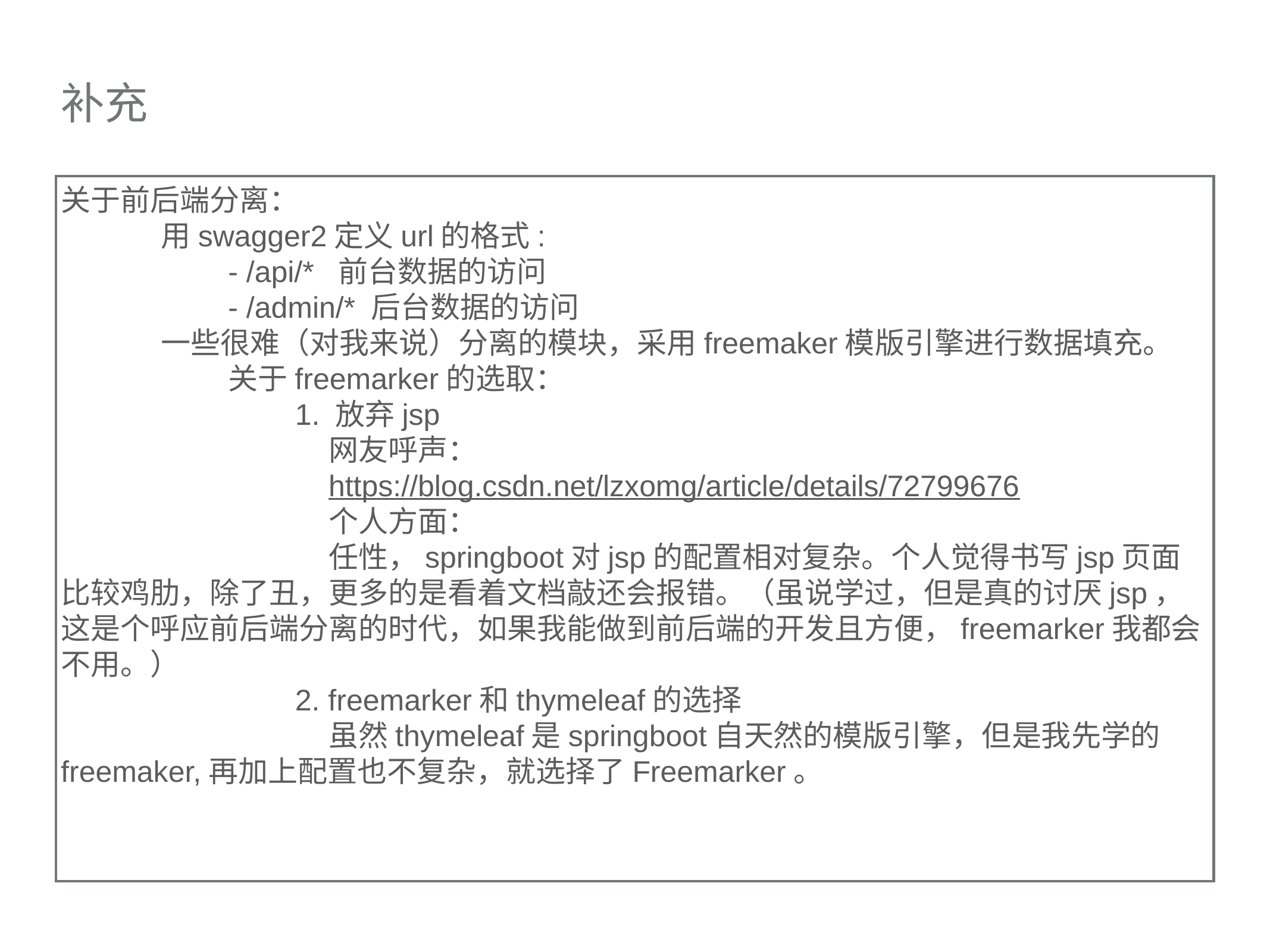

补充
关于前后端分离：
用swagger2定义url的格式:
- /api/*  前台数据的访问
- /admin/* 后台数据的访问
一些很难（对我来说）分离的模块，采用freemaker模版引擎进行数据填充。
关于freemarker的选取：
1. 放弃jsp
网友呼声：
https://blog.csdn.net/lzxomg/article/details/72799676
个人方面：
任性，springboot对jsp的配置相对复杂。个人觉得书写jsp页面比较鸡肋，除了丑，更多的是看着文档敲还会报错。（虽说学过，但是真的讨厌jsp，这是个呼应前后端分离的时代，如果我能做到前后端的开发且方便，freemarker我都会不用。）
2. freemarker和thymeleaf的选择
虽然thymeleaf是springboot自天然的模版引擎，但是我先学的freemaker,再加上配置也不复杂，就选择了Freemarker。